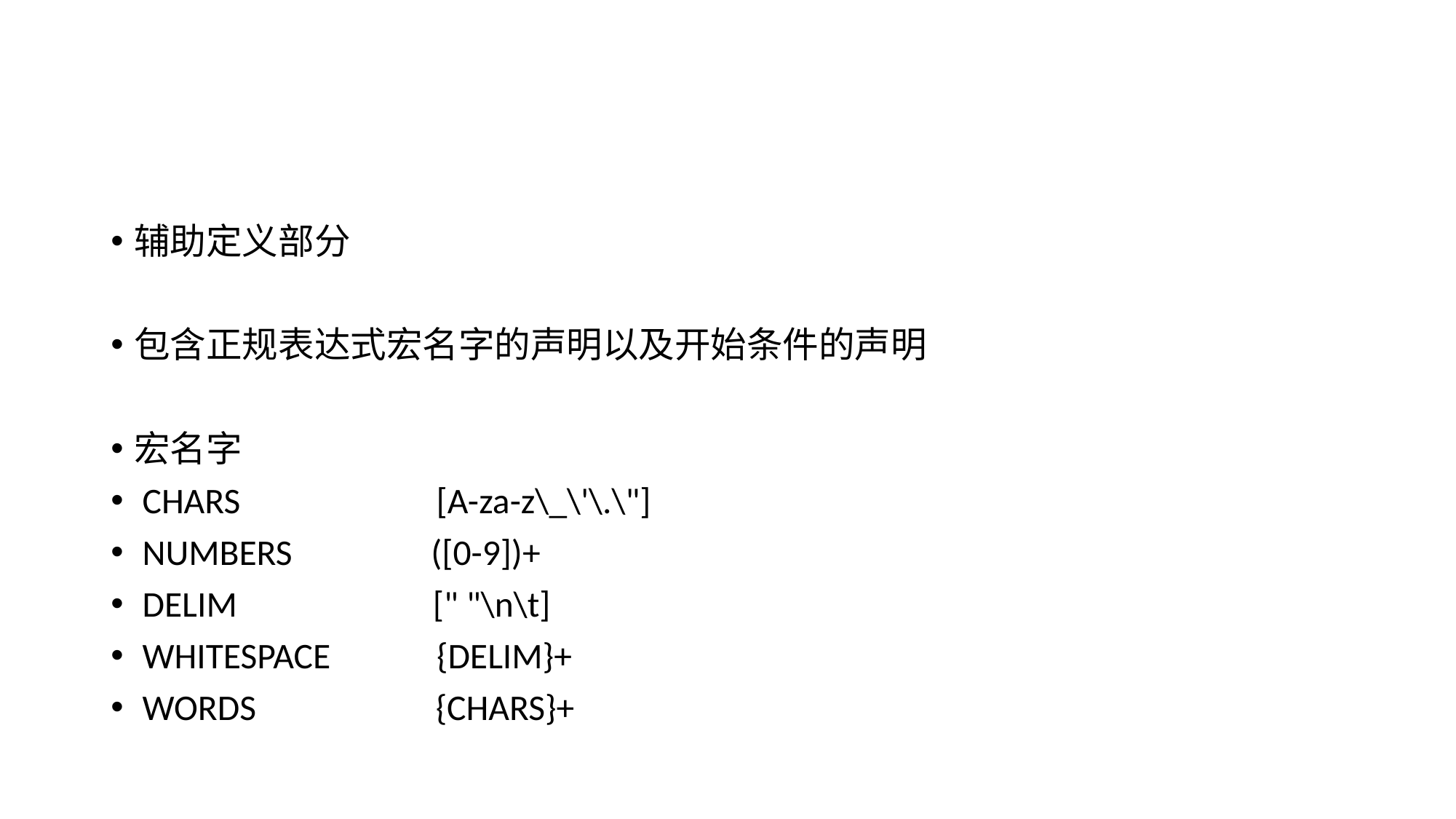

#
辅助定义部分

包含正规表达式宏名字的声明以及开始条件的声明

宏名字
 CHARS                        [A-za-z\_\'\.\"]
 NUMBERS                 ([0-9])+
 DELIM                        [" "\n\t]
 WHITESPACE             {DELIM}+
 WORDS                      {CHARS}+